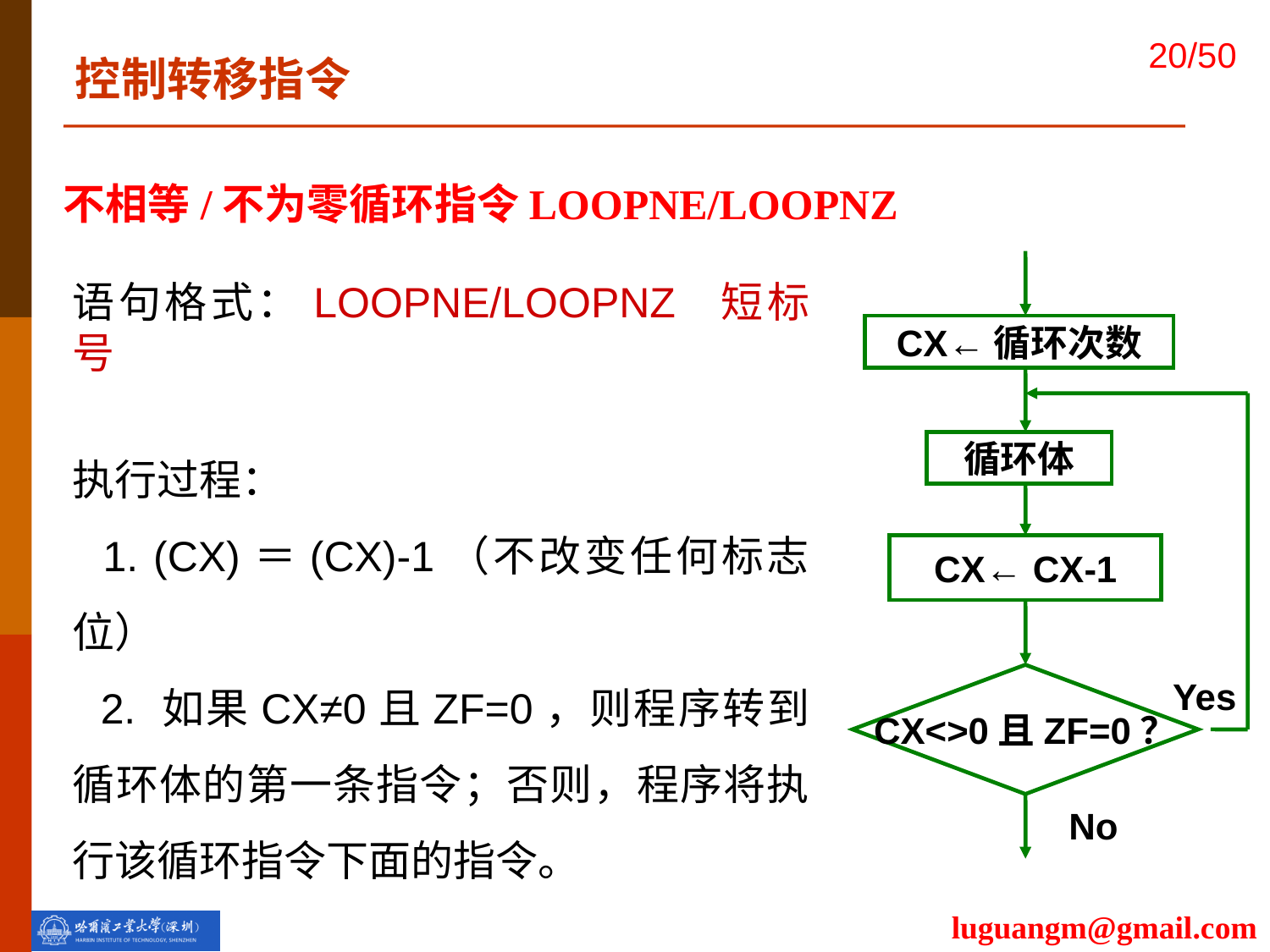

控制转移指令
不相等/不为零循环指令LOOPNE/LOOPNZ

CX←循环次数

循环体

CX← CX-1

CX<>0且ZF=0？
Yes

No
语句格式：LOOPNE/LOOPNZ  短标号

执行过程：
  1. (CX)＝(CX)-1（不改变任何标志位）
  2. 如果CX≠0且ZF=0，则程序转到循环体的第一条指令；否则，程序将执行该循环指令下面的指令。